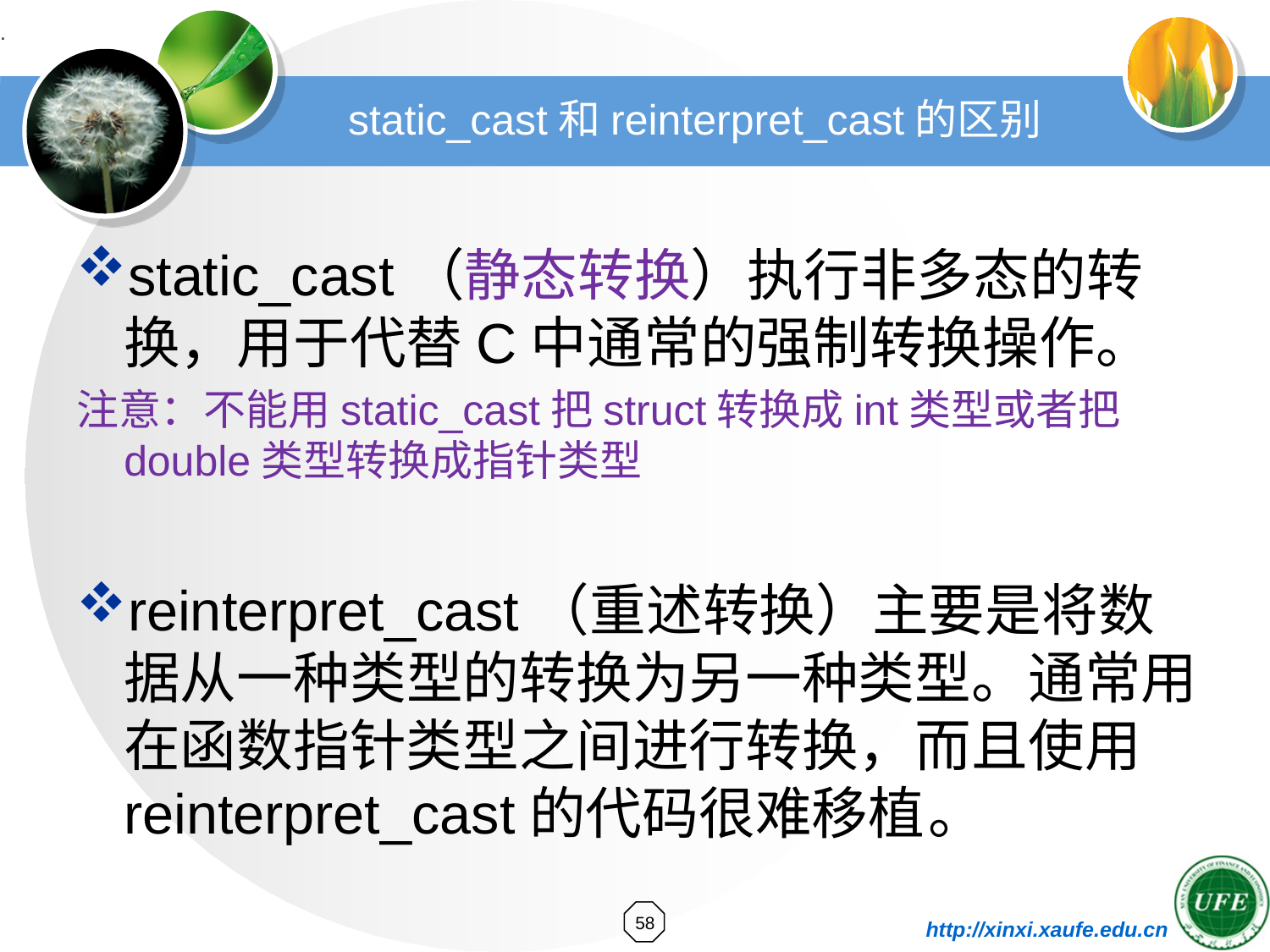

.
# static_cast和reinterpret_cast的区别
static_cast（静态转换）执行非多态的转换，用于代替C中通常的强制转换操作。
注意：不能用static_cast把struct转换成int类型或者把double类型转换成指针类型

reinterpret_cast（重述转换）主要是将数据从一种类型的转换为另一种类型。通常用在函数指针类型之间进行转换，而且使用reinterpret_cast的代码很难移植 。
58
http://xinxi.xaufe.edu.cn